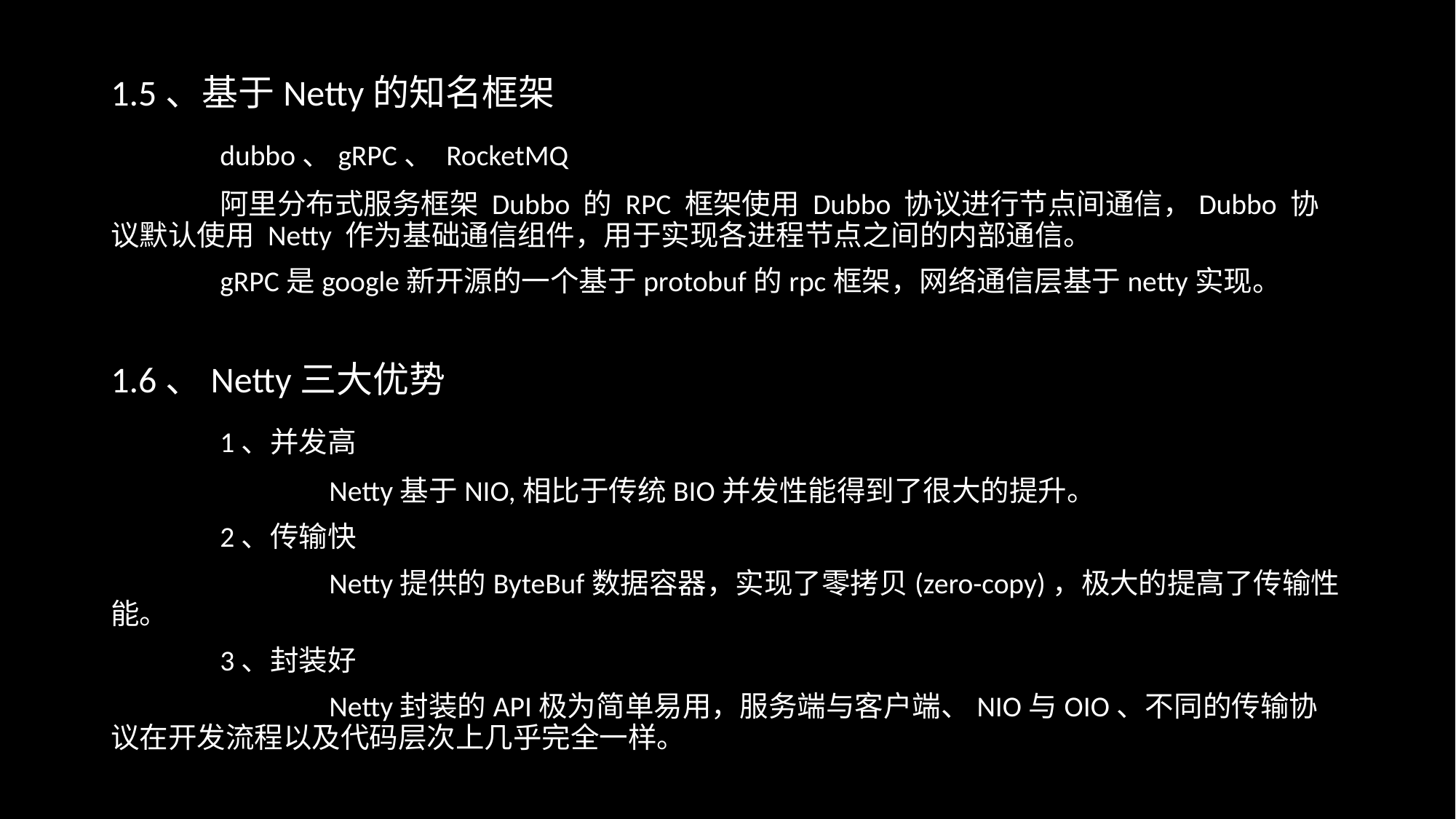

1.5、基于Netty的知名框架
	dubbo、gRPC、 RocketMQ
	阿里分布式服务框架 Dubbo 的 RPC 框架使用 Dubbo 协议进行节点间通信，Dubbo 协议默认使用 Netty 作为基础通信组件，用于实现各进程节点之间的内部通信。
	gRPC是google新开源的一个基于protobuf的rpc框架，网络通信层基于netty实现。

1.6、Netty三大优势
	1、并发高
		Netty基于NIO,相比于传统BIO并发性能得到了很大的提升。
	2、传输快
		Netty提供的ByteBuf数据容器，实现了零拷贝(zero-copy)，极大的提高了传输性能。
	3、封装好
		Netty封装的API极为简单易用，服务端与客户端、NIO与OIO、不同的传输协议在开发流程以及代码层次上几乎完全一样。